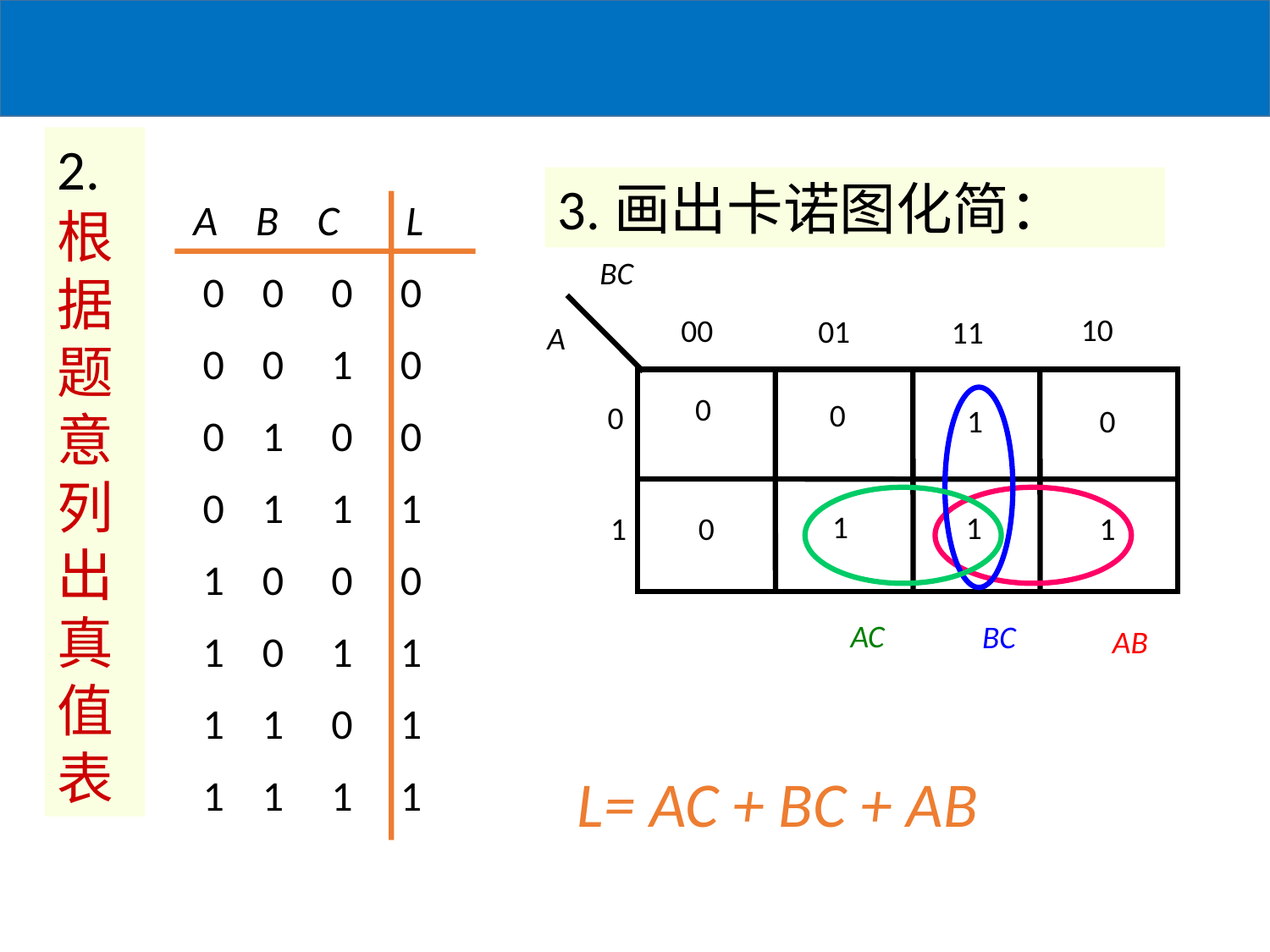

#
2.根据题意列出真值表
3.画出卡诺图化简：
A    B    C       L
 0    0     0     0
 0    0     1     0
 0    1     0     0
 0    1     1     1
 1    0     0     0
 1    0     1     1
 1    1     0     1
 1    1     1     1

BC

10
00
01
11
A

0
1

0
0
0
0
1
1
1
1

BC

AC

AB
L= AC + BC + AB